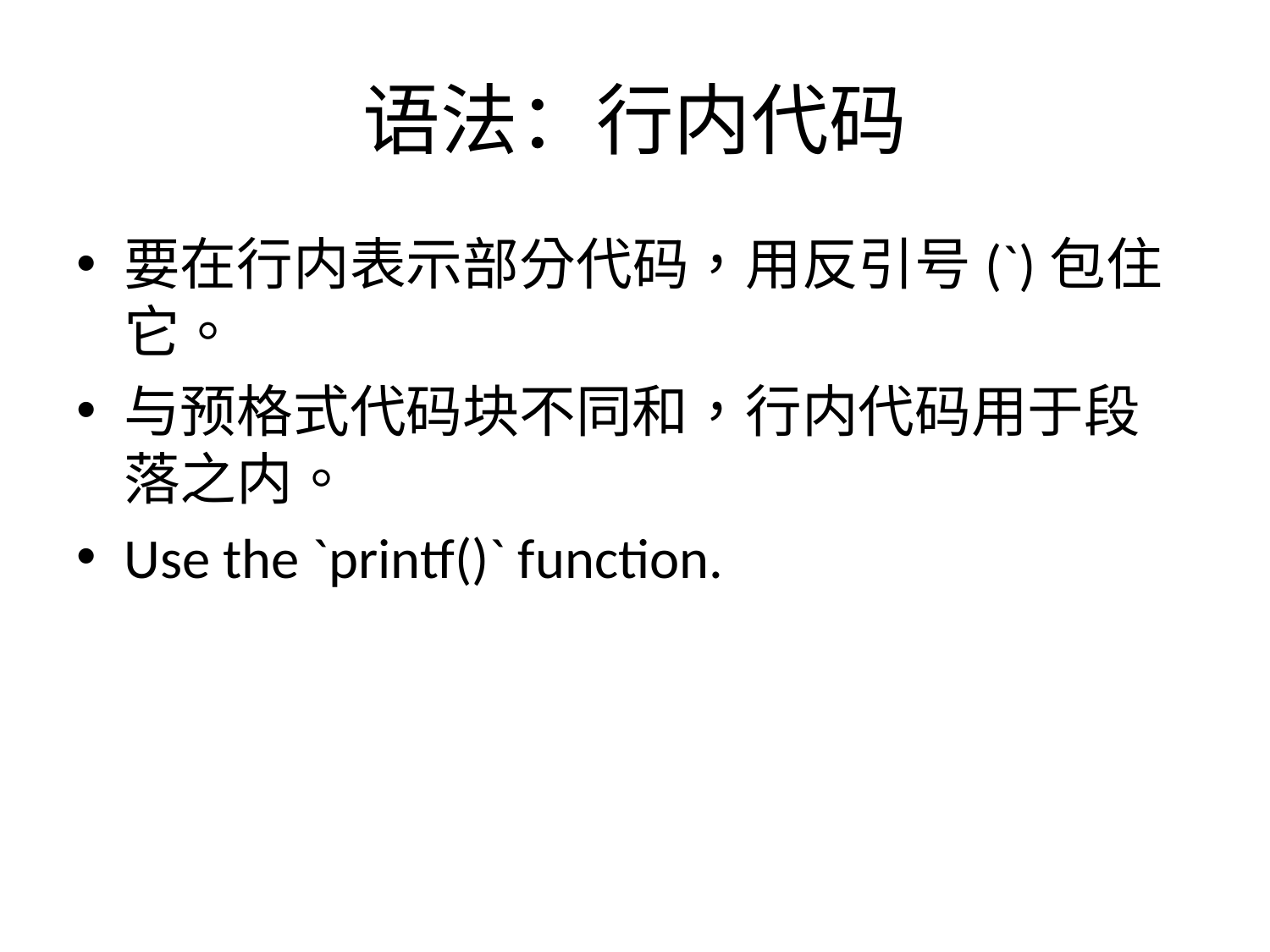

# 语法：行内代码
要在行内表示部分代码，用反引号(`)包住它。
与预格式代码块不同和，行内代码用于段落之内。
Use the `printf()` function.